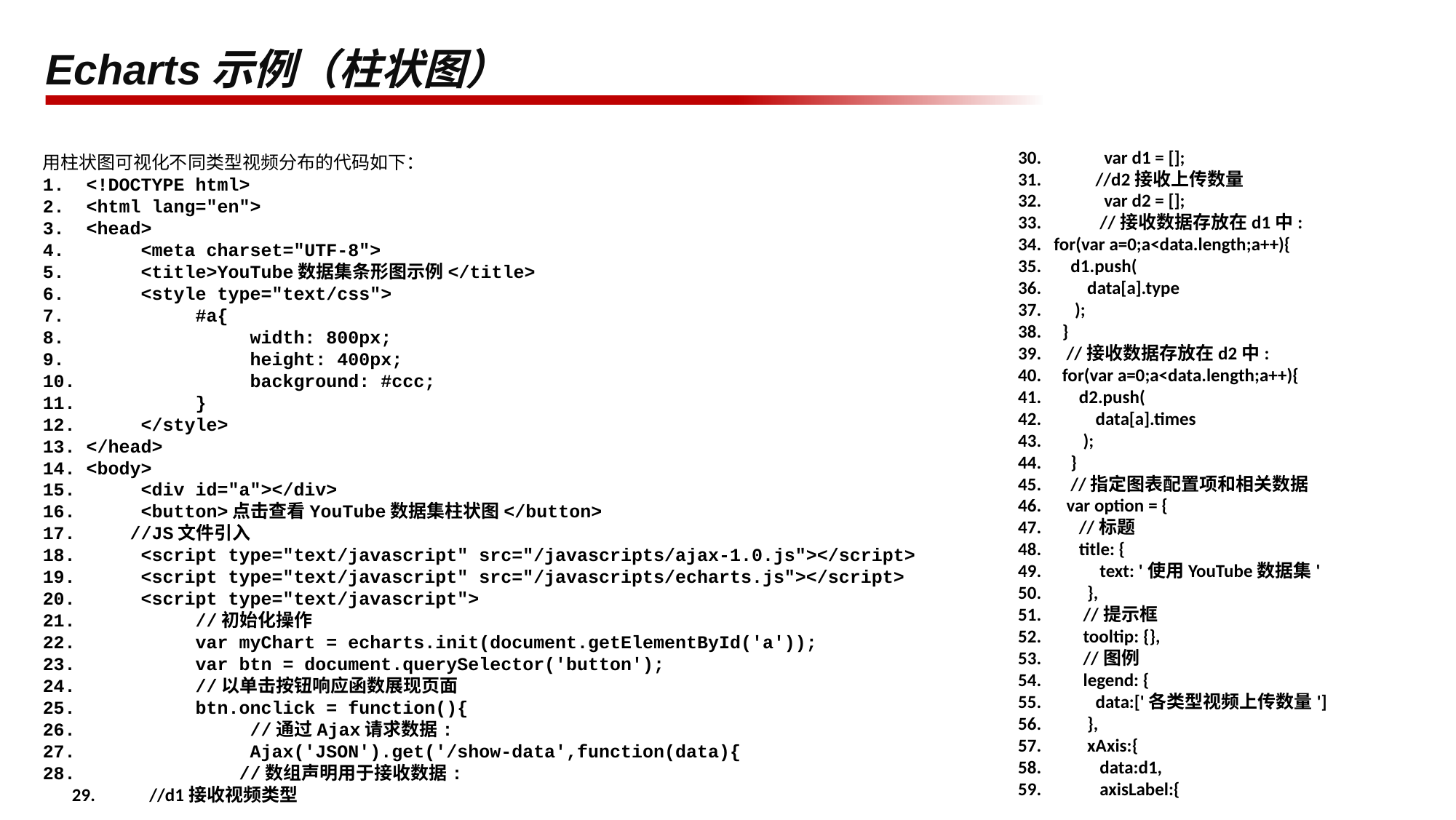

# Echarts示例（柱状图）

30.               var d1 = [];
31.             //d2接收上传数量
32.               var d2 = [];
33.              //接收数据存放在d1中:
34.   for(var a=0;a<data.length;a++){
35.       d1.push(
36.           data[a].type
37.        );
38.     }
39.      //接收数据存放在d2中:
40.     for(var a=0;a<data.length;a++){
41.         d2.push(
42.             data[a].times
43.          );
44.       }
45.       //指定图表配置项和相关数据
46.      var option = {
47.         //标题
48.         title: {
49.              text: '使用YouTube数据集'
50.           },
51.          //提示框
52.          tooltip: {},
53.          //图例
54.          legend: {
55.             data:['各类型视频上传数量']
56.           },
57.           xAxis:{
58.              data:d1,
59.              axisLabel:{

用柱状图可视化不同类型视频分布的代码如下：
1.  <!DOCTYPE html>
2.  <html lang="en">
3.  <head>
4.       <meta charset="UTF-8">
5.       <title>YouTube数据集条形图示例</title>
6.       <style type="text/css">
7.            #a{
8.                 width: 800px;
9.                 height: 400px;
10.                background: #ccc;
11.           }
12.      </style>
13. </head>
14. <body>
15.      <div id="a"></div>
16.      <button>点击查看YouTube数据集柱状图</button>
17.     //JS文件引入
18.      <script type="text/javascript" src="/javascripts/ajax-1.0.js"></script>
19.      <script type="text/javascript" src="/javascripts/echarts.js"></script>
20.      <script type="text/javascript">
21.           //初始化操作
22.           var myChart = echarts.init(document.getElementById('a'));
23.           var btn = document.querySelector('button');
24.           //以单击按钮响应函数展现页面
25.           btn.onclick = function(){
26.                //通过Ajax请求数据:
27.                Ajax('JSON').get('/show-data',function(data){
28.               //数组声明用于接收数据:
       29.             //d1接收视频类型